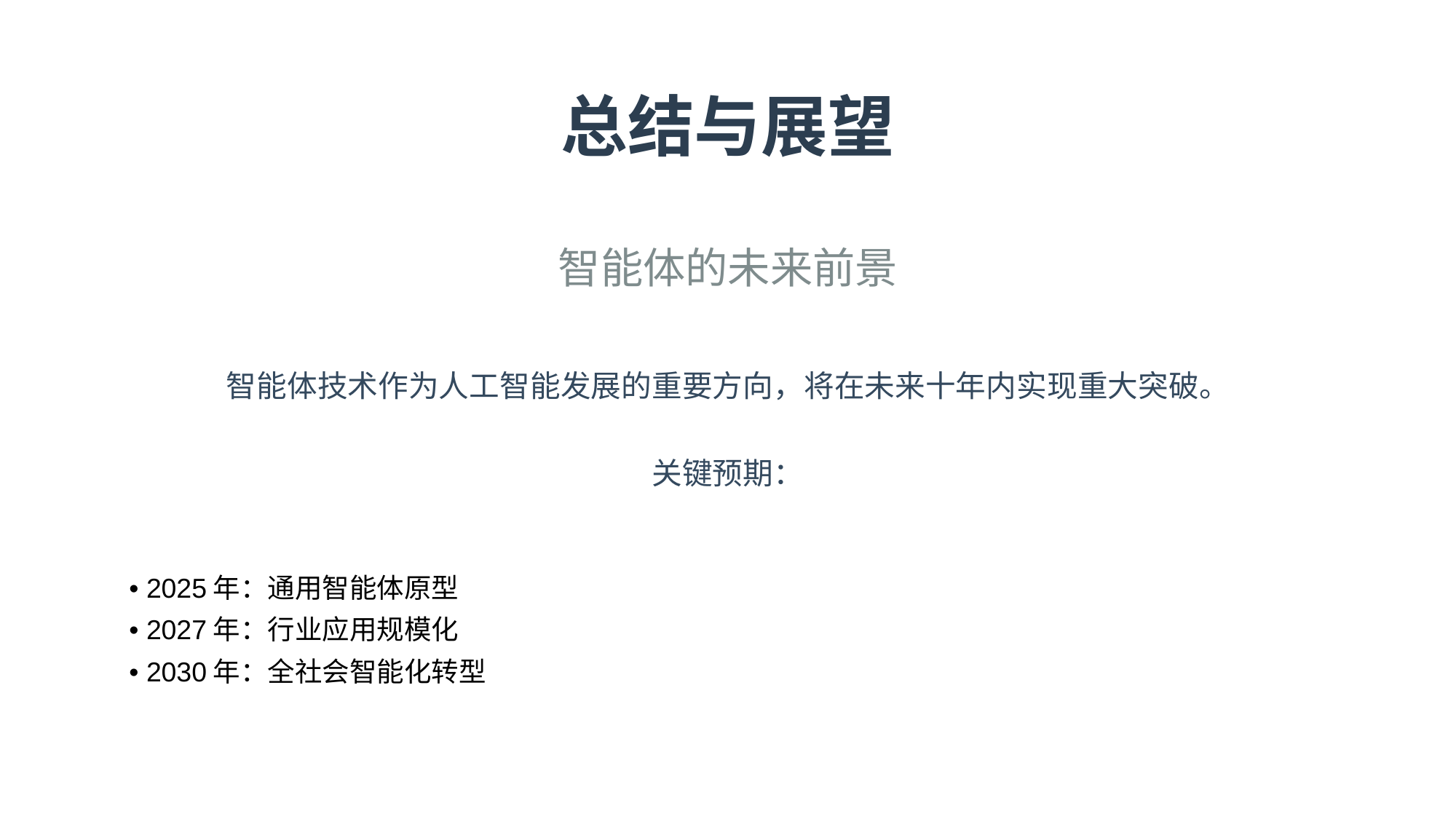

总结与展望
智能体的未来前景
智能体技术作为人工智能发展的重要方向，将在未来十年内实现重大突破。
关键预期：
• 2025年：通用智能体原型
• 2027年：行业应用规模化
• 2030年：全社会智能化转型